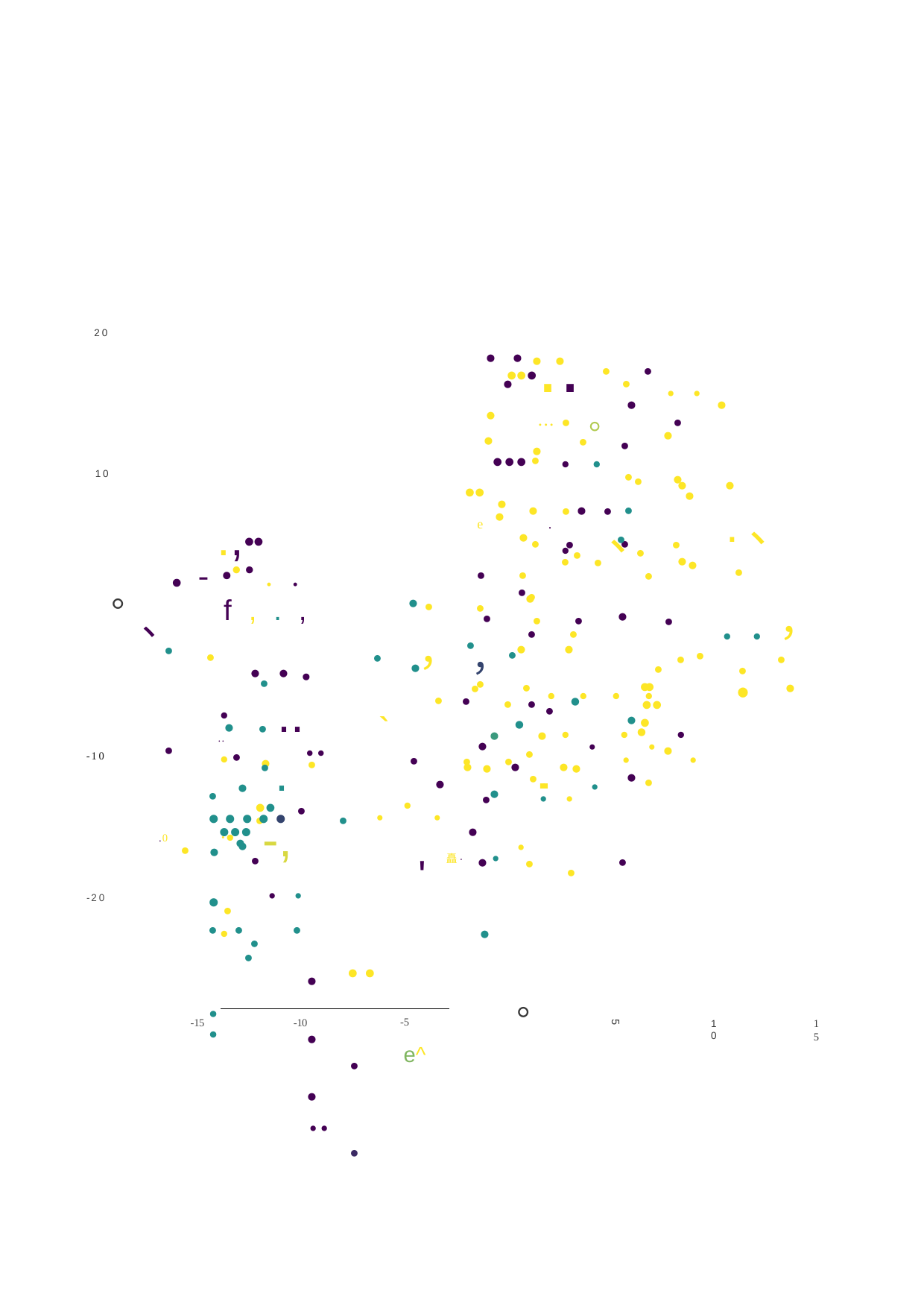

．．．．．．	．．、
．．．
.....
20
．•• ．．．
． 。．．． ．．
．
•••
．．．
．．e．.  ．．
••．• ．．
．
•••
．．．．
．
．
10
．． ． ．.、 ．．
.,••
••
．．．，．．．．
．．． ．．． ．
．	．••．
.-••• ..
． ．． ．． ． ．．..
．．．． ••••
，．
、f,.,
．
．．．..．.0 ．•
．，．．｀．．．••••••••
。
．．．．
． ． ．．．•．• ．．． ．
．
．． ．••
．．．．．．
•．• •．•．
．
•••
．．．•••••
．
．．
．
．
．.. ．．．	．••
••
．
． . ．-, ．．．：
．	．
-10
......
．
矗·
••
．．
•••
..．e^．
'
-20
．．．••
。

-5
-15
-10
15
10
5